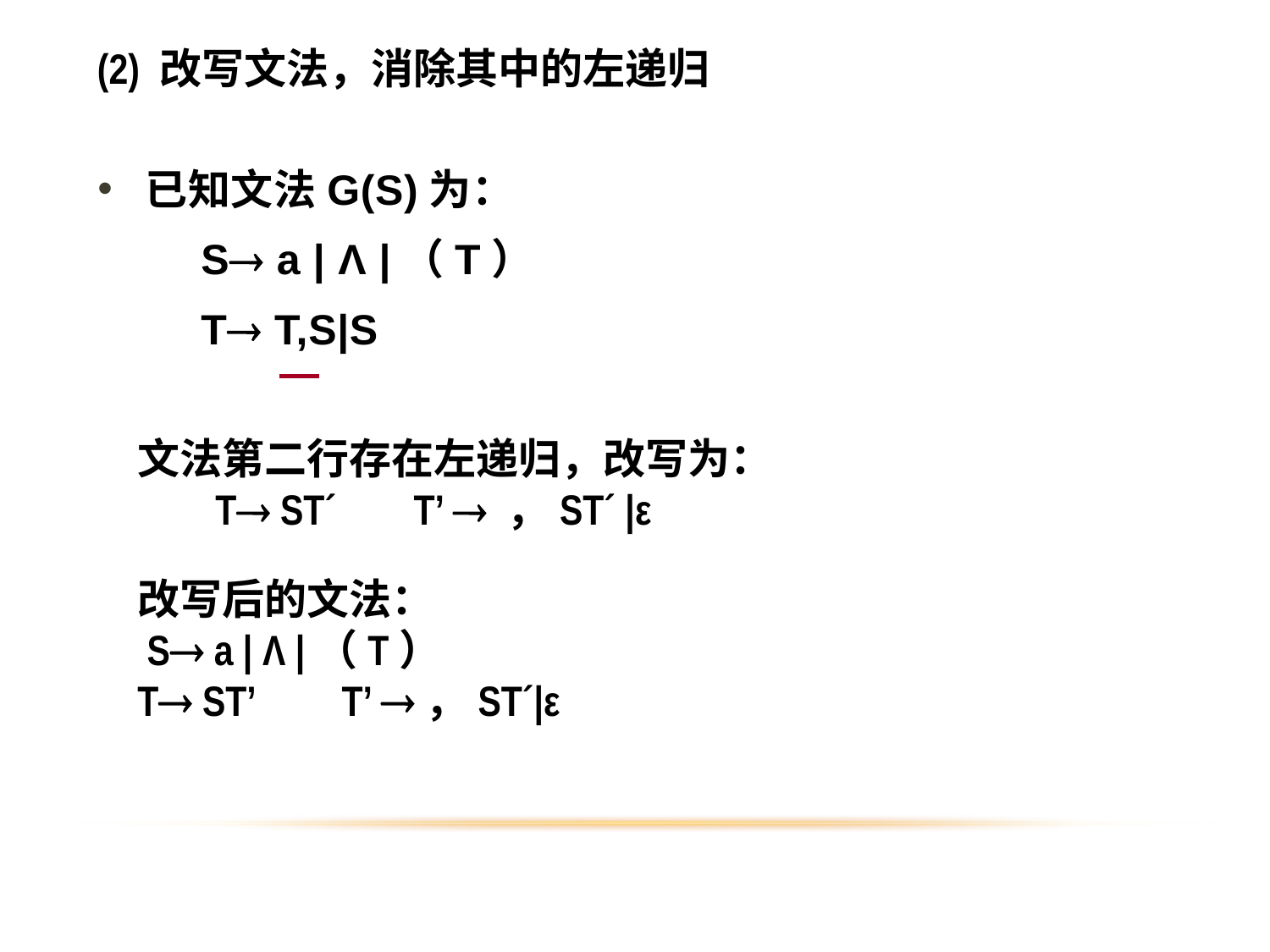

(2) 改写文法，消除其中的左递归
已知文法G(S)为：
	S→ a | Λ |（T）
	T→ T,S|S
文法第二行存在左递归，改写为：
        T→ ST´        T’ → ，ST´ |ε
改写后的文法：
 S→ a | Λ |（T）
T→ ST’         T’ →，ST´|ε
30